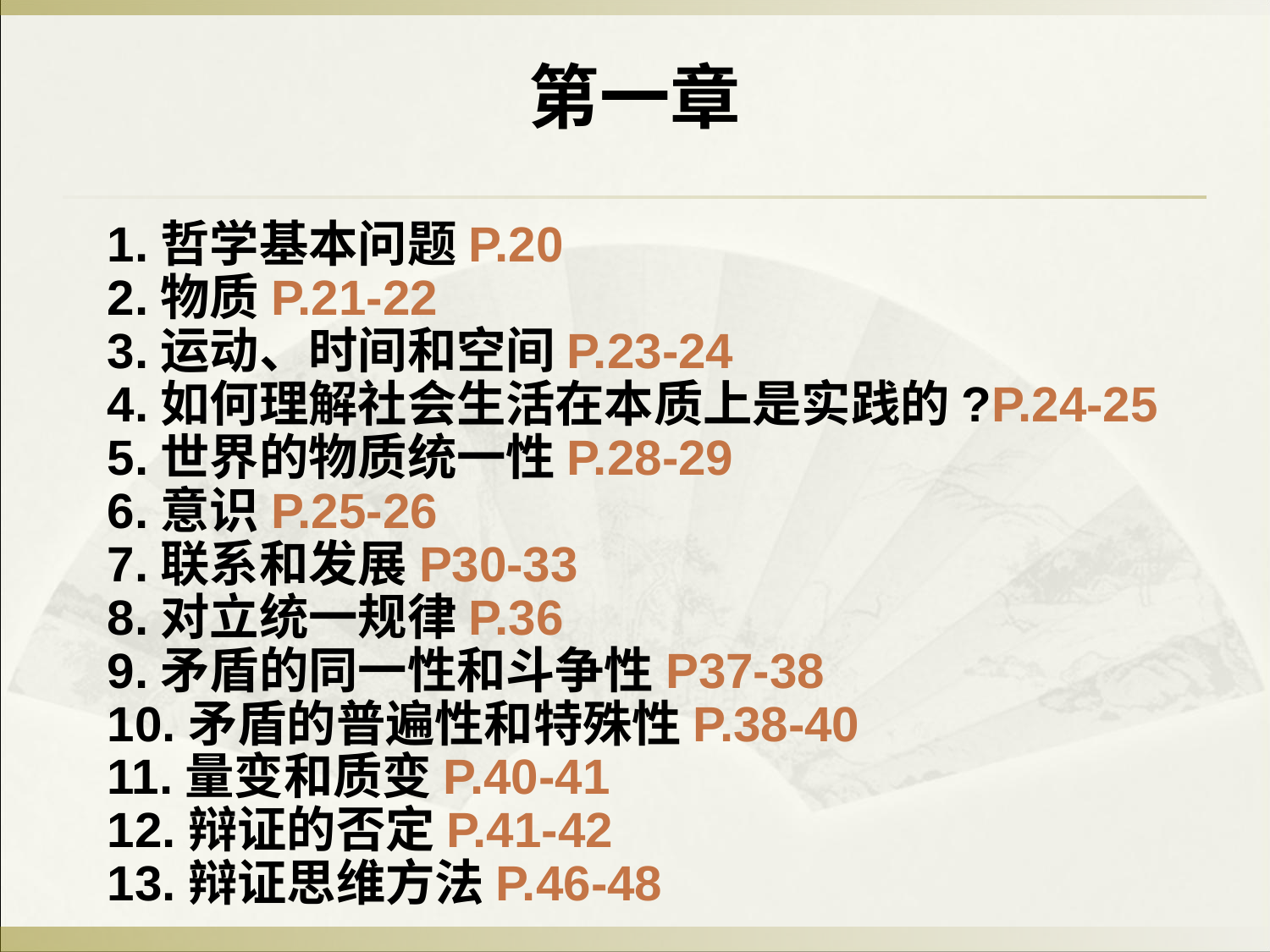

第一章
1.哲学基本问题P.20
2.物质P.21-22
3.运动、时间和空间P.23-24
4.如何理解社会生活在本质上是实践的?P.24-25
5.世界的物质统一性P.28-29
6.意识P.25-26
7.联系和发展P30-33
8.对立统一规律P.36
9.矛盾的同一性和斗争性P37-38
10.矛盾的普遍性和特殊性P.38-40
11.量变和质变P.40-41
12.辩证的否定P.41-42
13.辩证思维方法P.46-48